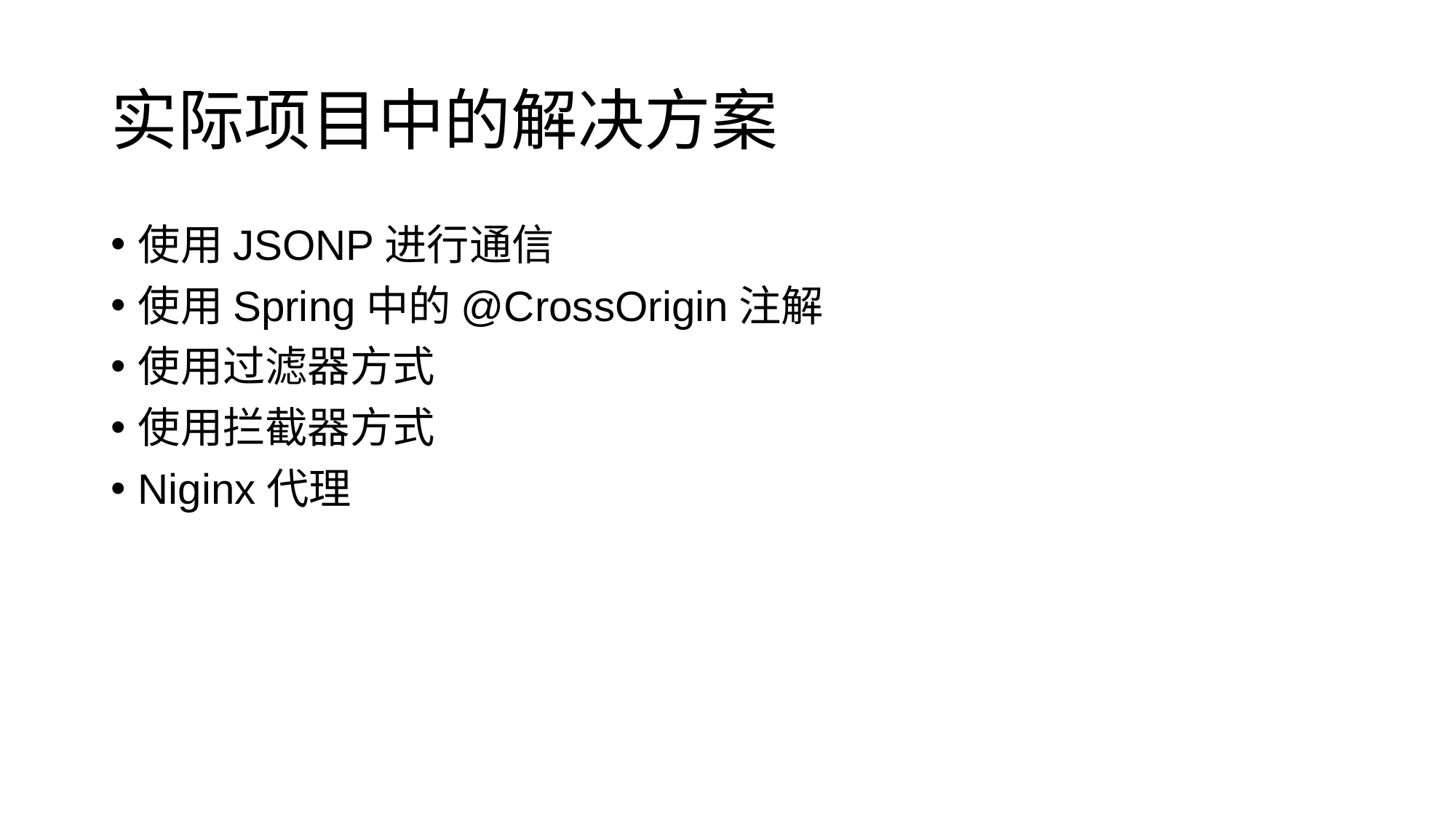

# 实际项目中的解决方案
使用JSONP进行通信
使用Spring中的@CrossOrigin注解
使用过滤器方式
使用拦截器方式
Niginx代理